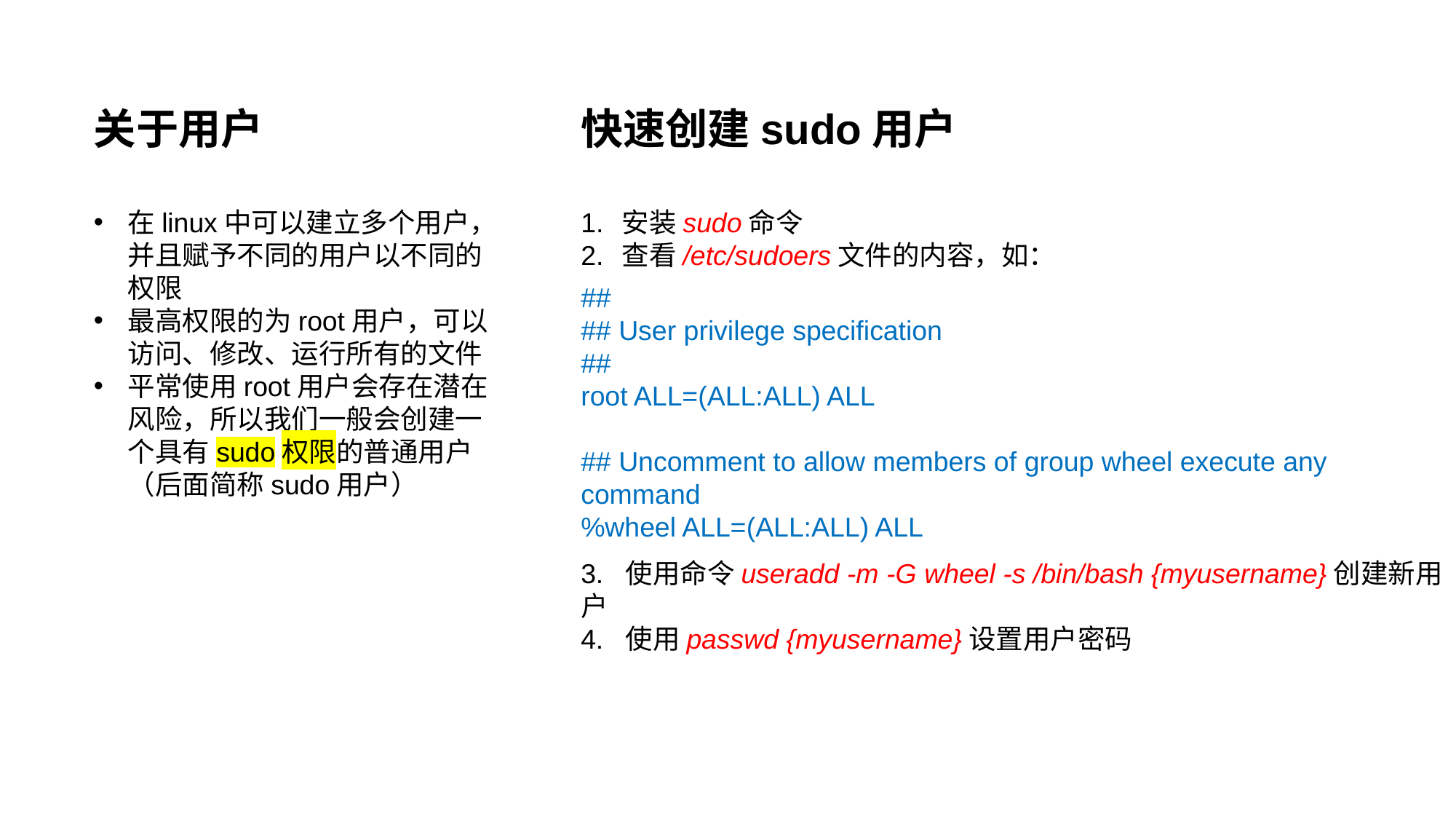

关于用户
快速创建sudo用户
在linux中可以建立多个用户，并且赋予不同的用户以不同的权限
最高权限的为root用户，可以访问、修改、运行所有的文件
平常使用root用户会存在潜在风险，所以我们一般会创建一个具有sudo权限的普通用户（后面简称sudo用户）

安装sudo命令
查看/etc/sudoers文件的内容，如：

##
## User privilege specification
##
root ALL=(ALL:ALL) ALL

## Uncomment to allow members of group wheel execute any command
%wheel ALL=(ALL:ALL) ALL
3.  使用命令useradd -m -G wheel -s /bin/bash {myusername}创建新用户
4.  使用passwd {myusername}设置用户密码